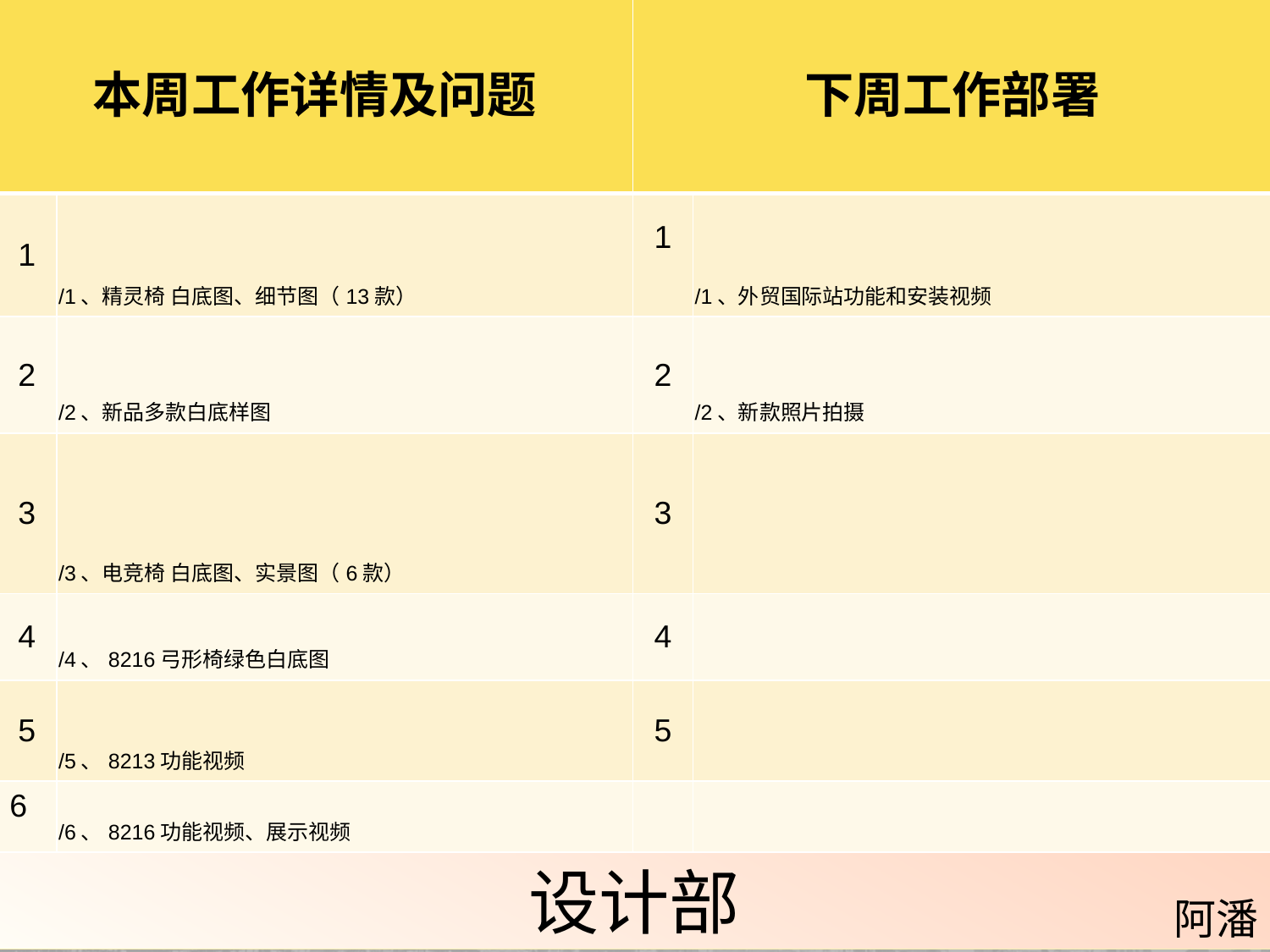

| 本周工作详情及问题 |  | 下周工作部署 |  |
| --- | --- | --- | --- |
| 1 | /1、精灵椅 白底图、细节图（13款） | 1 | /1、外贸国际站功能和安装视频 |
| 2 | /2、新品多款白底样图 | 2 | /2、新款照片拍摄 |
| 3 | /3、电竞椅 白底图、实景图（6款） | 3 |  |
| 4 | /4、8216弓形椅绿色白底图 | 4 |  |
| 5 | /5、8213功能视频 | 5 |  |
| 6 | /6、8216功能视频、展示视频 |  |  |
设计部
阿潘